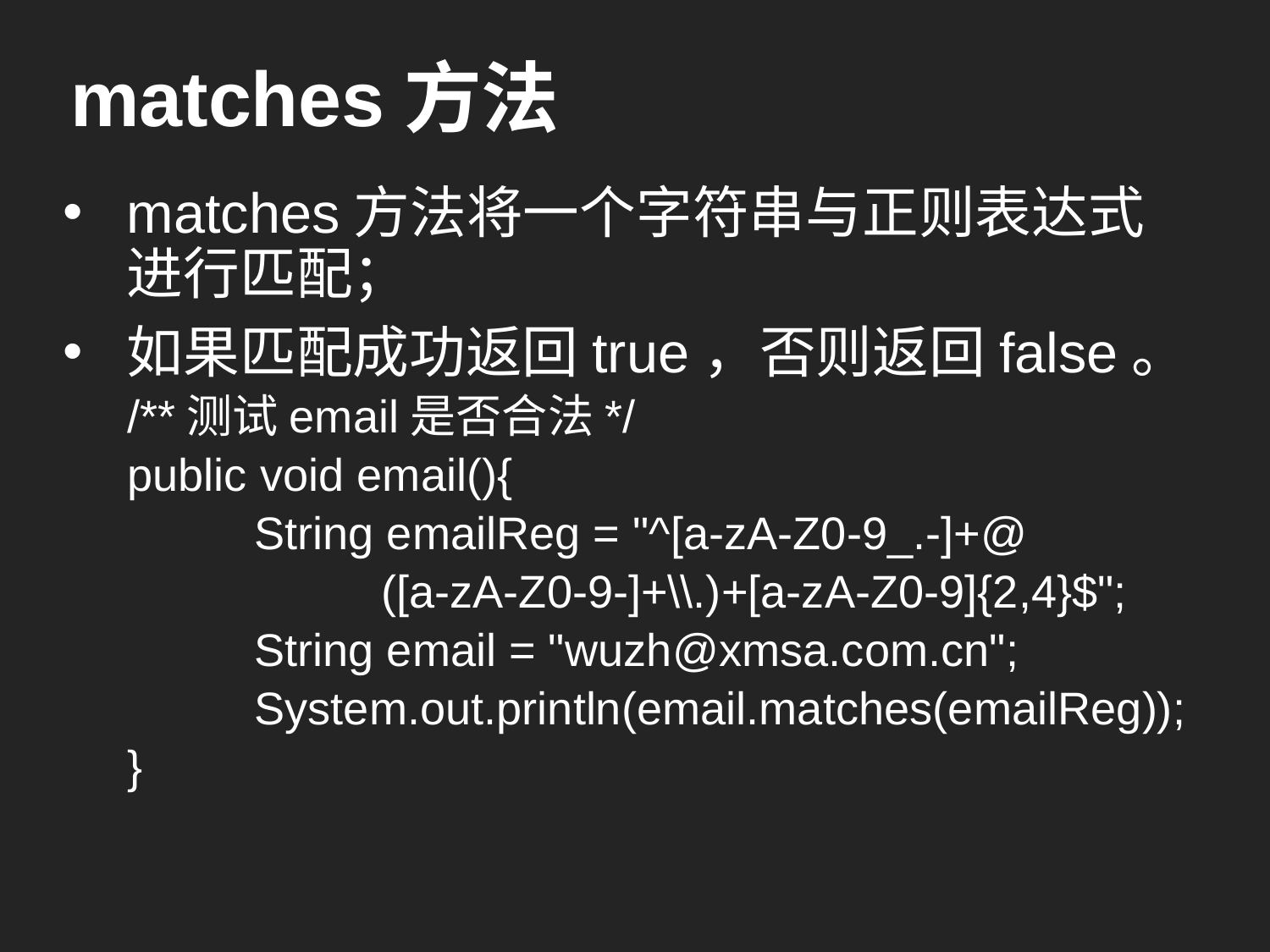

# matches方法
matches方法将一个字符串与正则表达式进行匹配；
如果匹配成功返回true，否则返回false。
/**测试email是否合法*/
public void email(){
	String emailReg = "^[a-zA-Z0-9_.-]+@
		([a-zA-Z0-9-]+\\.)+[a-zA-Z0-9]{2,4}$";
	String email = "wuzh@xmsa.com.cn";
	System.out.println(email.matches(emailReg));
}